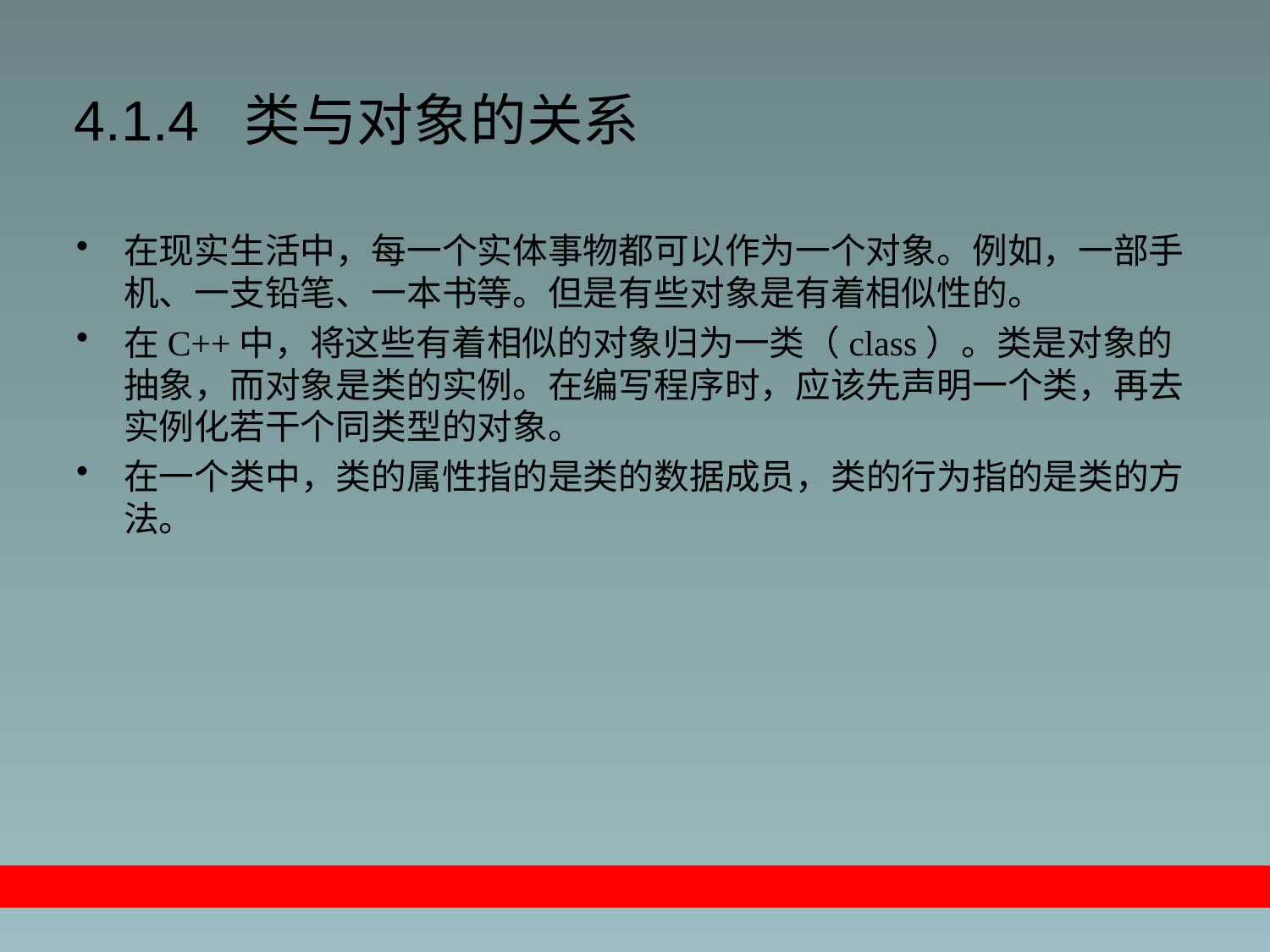

# 4.1.4  类与对象的关系
在现实生活中，每一个实体事物都可以作为一个对象。例如，一部手机、一支铅笔、一本书等。但是有些对象是有着相似性的。
在C++中，将这些有着相似的对象归为一类（class）。类是对象的抽象，而对象是类的实例。在编写程序时，应该先声明一个类，再去实例化若干个同类型的对象。
在一个类中，类的属性指的是类的数据成员，类的行为指的是类的方法。